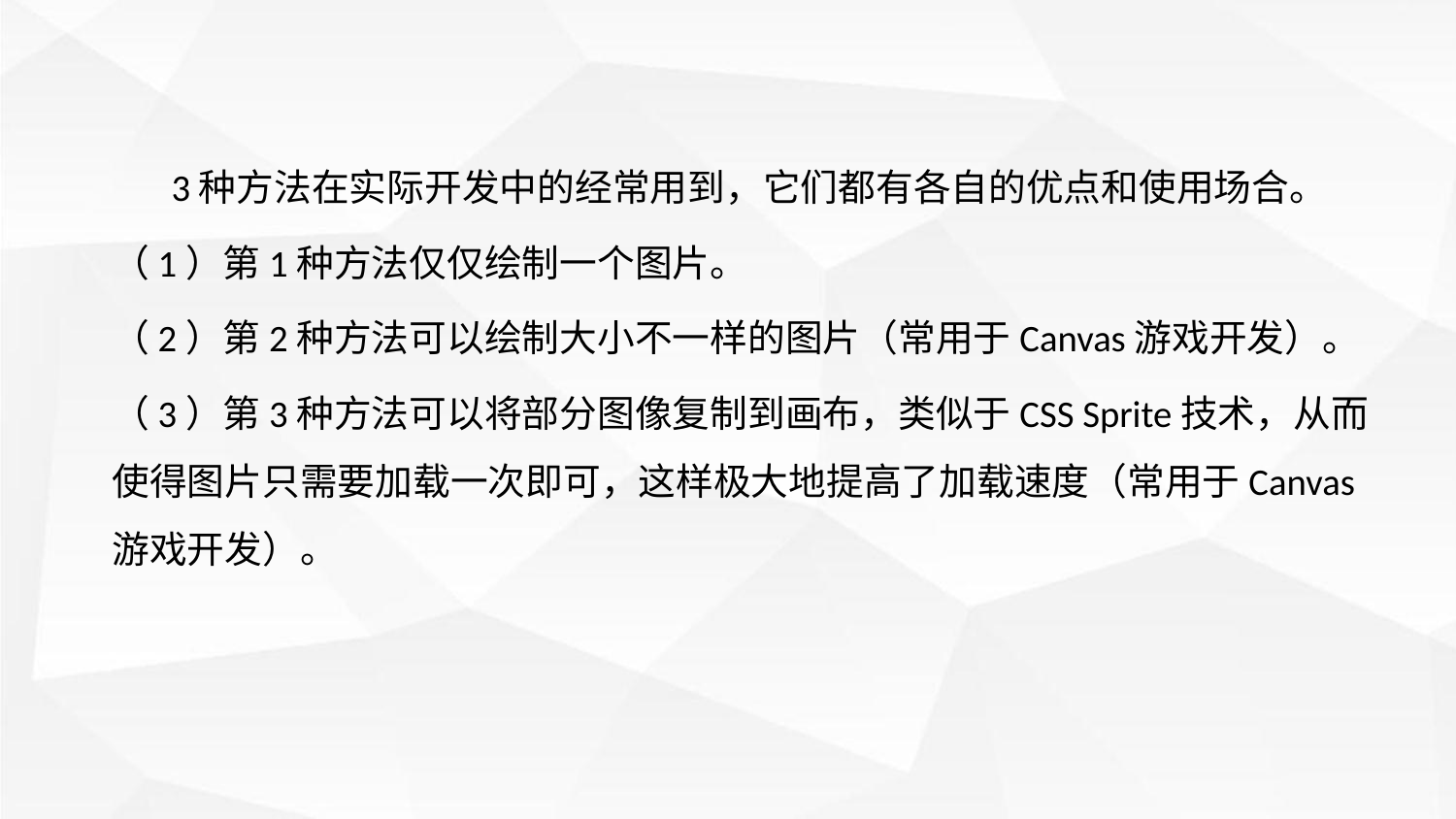

3种方法在实际开发中的经常用到，它们都有各自的优点和使用场合。
（1）第1种方法仅仅绘制一个图片。
（2）第2种方法可以绘制大小不一样的图片（常用于Canvas游戏开发）。
（3）第3种方法可以将部分图像复制到画布，类似于CSS Sprite技术，从而使得图片只需要加载一次即可，这样极大地提高了加载速度（常用于Canvas游戏开发）。